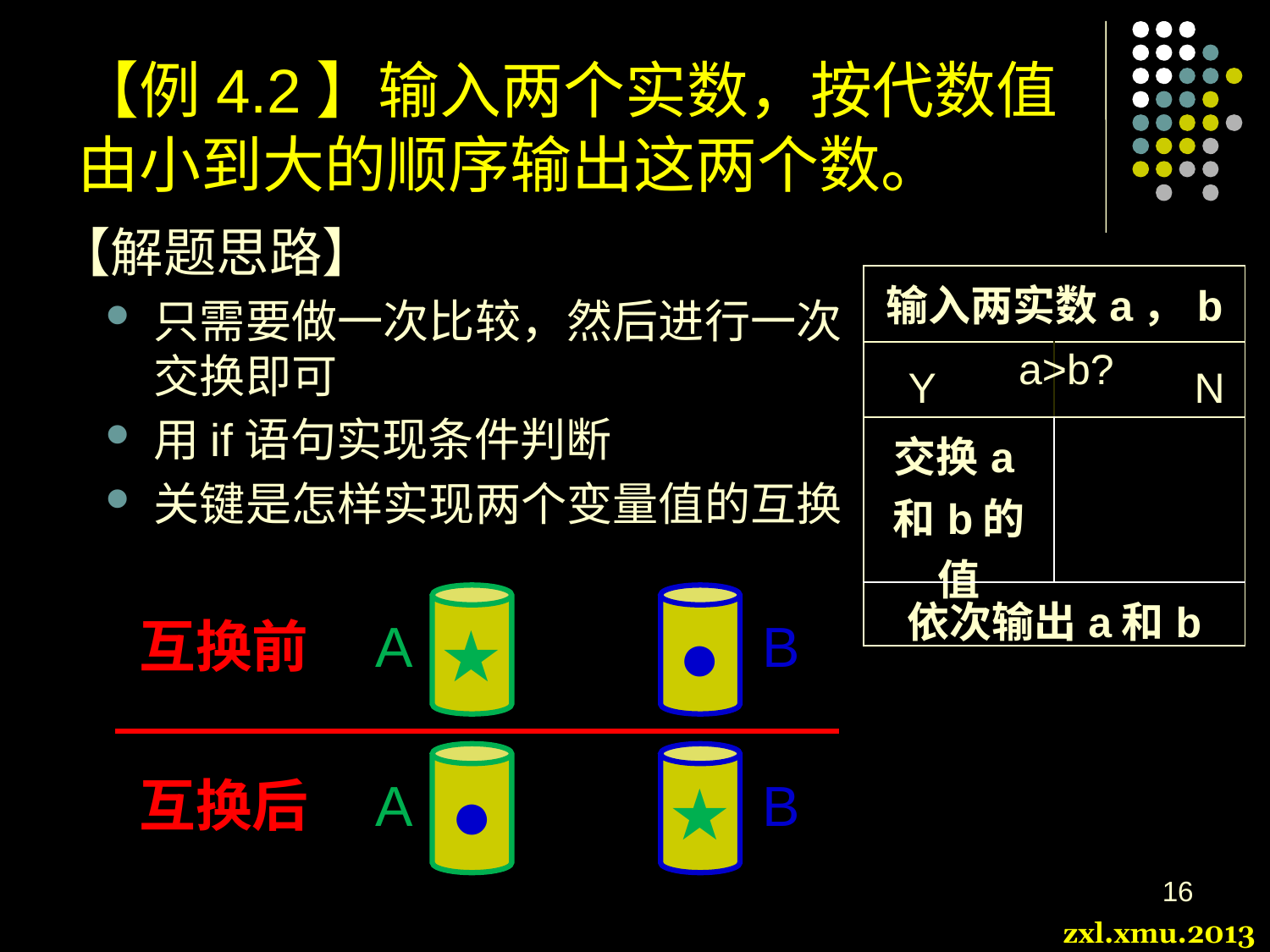

# 【例4.2】输入两个实数，按代数值由小到大的顺序输出这两个数。
【解题思路】
只需要做一次比较，然后进行一次交换即可
用if语句实现条件判断
关键是怎样实现两个变量值的互换
| 输入两实数a，b |  |
| --- | --- |
|  |  |
| 交换a和b的值 |  |
| 依次输出a和b |  |
a>b?
Y
N
★
●
互换前
A
B
●
★
互换后
A
B
16